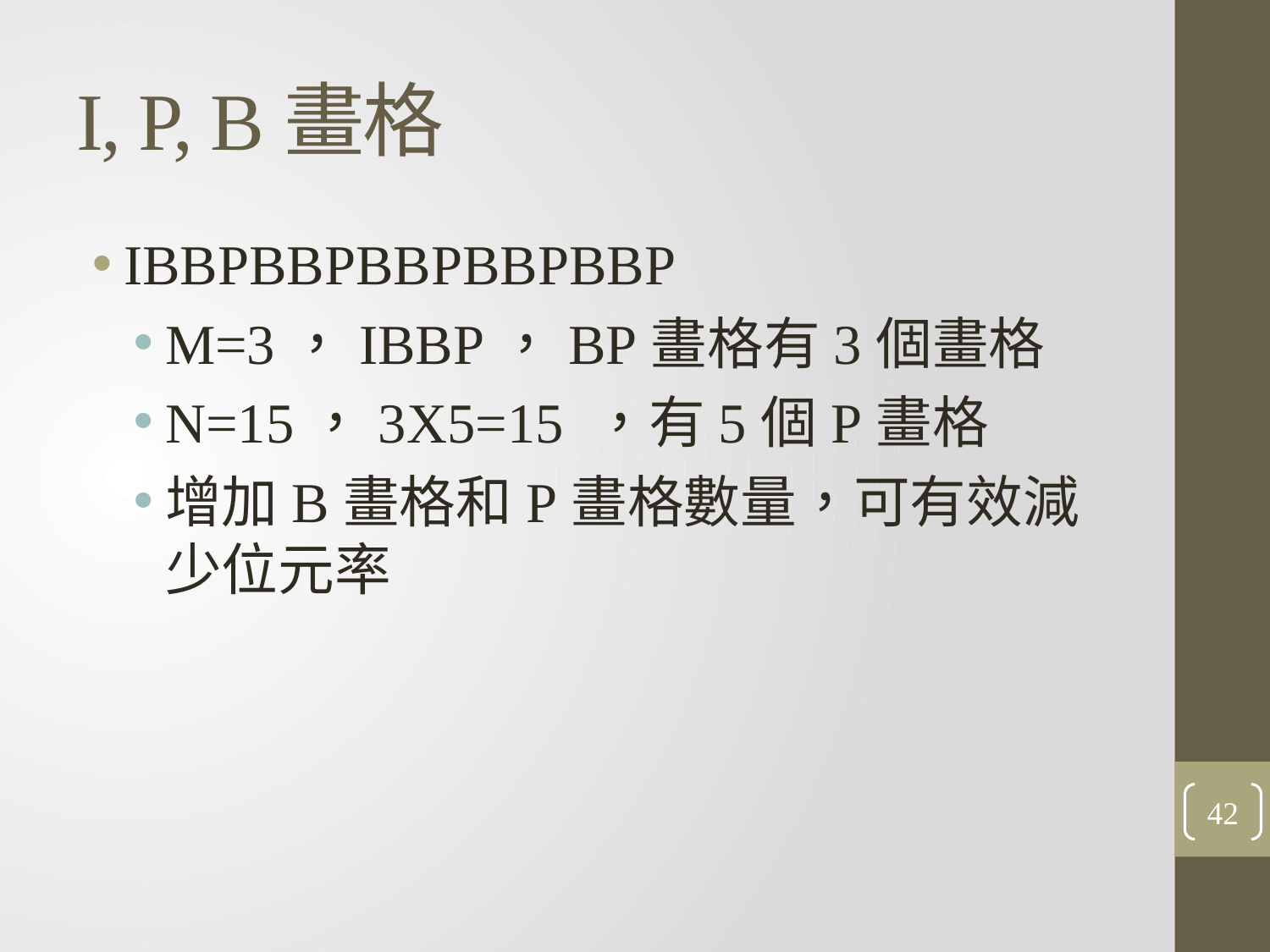

# I, P, B畫格
IBBPBBPBBPBBPBBP
M=3，IBBP，BP畫格有3個畫格
N=15，3X5=15 ，有5個P畫格
增加B畫格和P畫格數量，可有效減少位元率

42